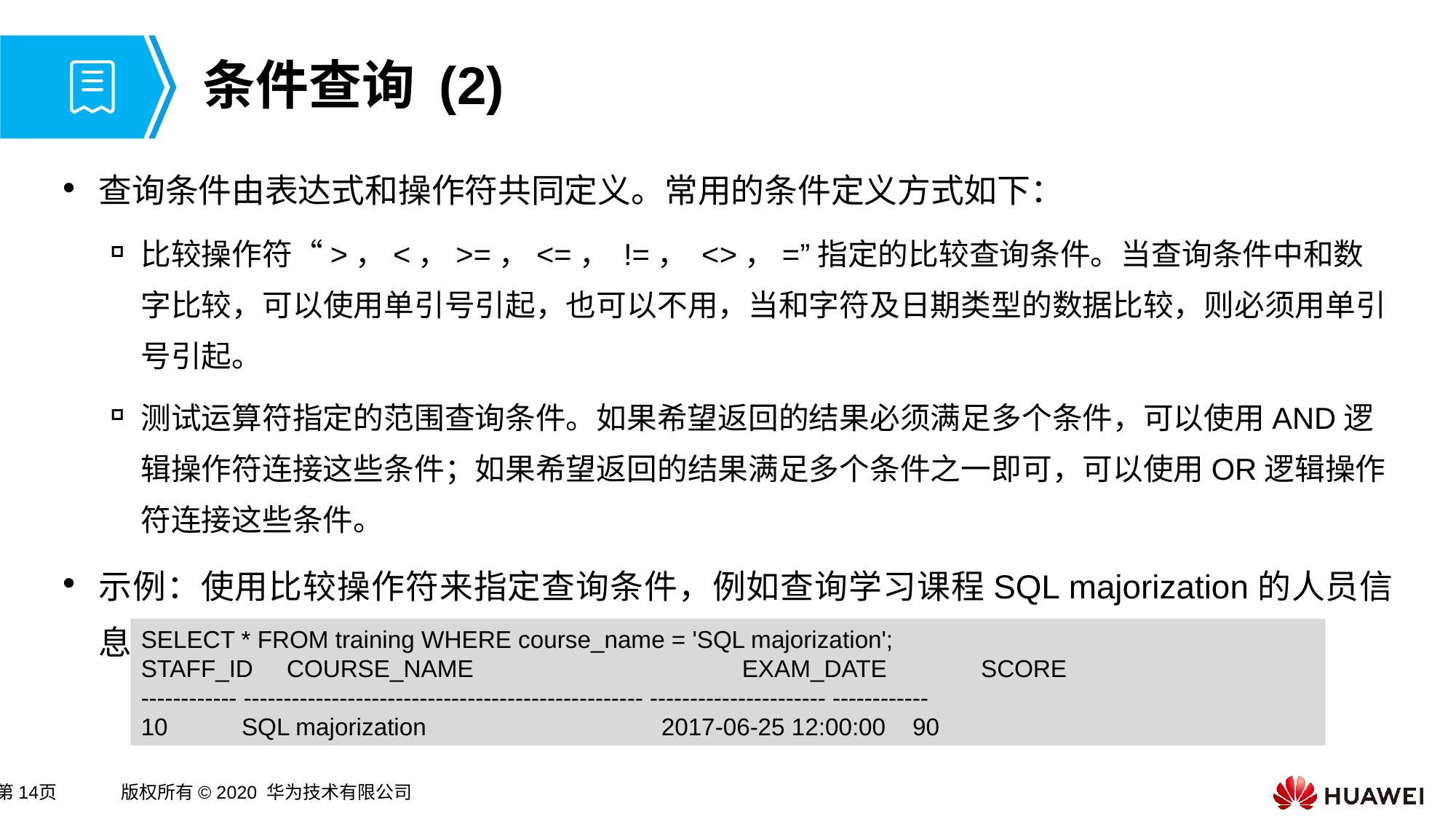

# 条件查询 (2)
查询条件由表达式和操作符共同定义。常用的条件定义方式如下：
比较操作符“>，<，>=，<=， !=， <>，=”指定的比较查询条件。当查询条件中和数字比较，可以使用单引号引起，也可以不用，当和字符及日期类型的数据比较，则必须用单引号引起。
测试运算符指定的范围查询条件。如果希望返回的结果必须满足多个条件，可以使用AND逻辑操作符连接这些条件；如果希望返回的结果满足多个条件之一即可，可以使用OR逻辑操作符连接这些条件。
示例：使用比较操作符来指定查询条件，例如查询学习课程SQL majorization的人员信息。
SELECT * FROM training WHERE course_name = 'SQL majorization';
STAFF_ID     COURSE_NAME                                        EXAM_DATE              SCORE
------------ -------------------------------------------------- ---------------------- ------------
10           SQL majorization                                   2017-06-25 12:00:00    90